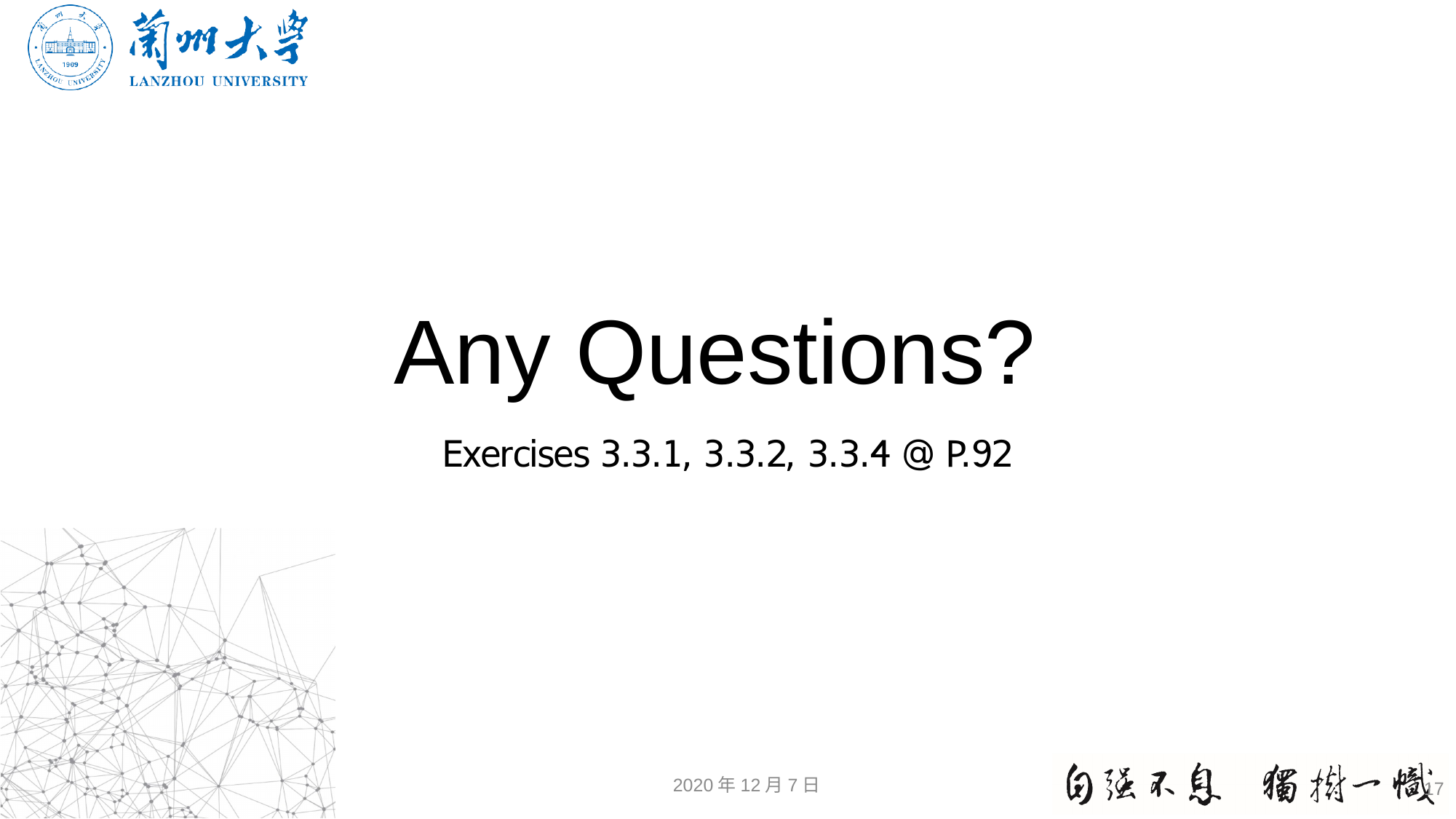

# Any Questions?
Exercises 3.3.1, 3.3.2, 3.3.4 @ P.92

2020年12月7日
17